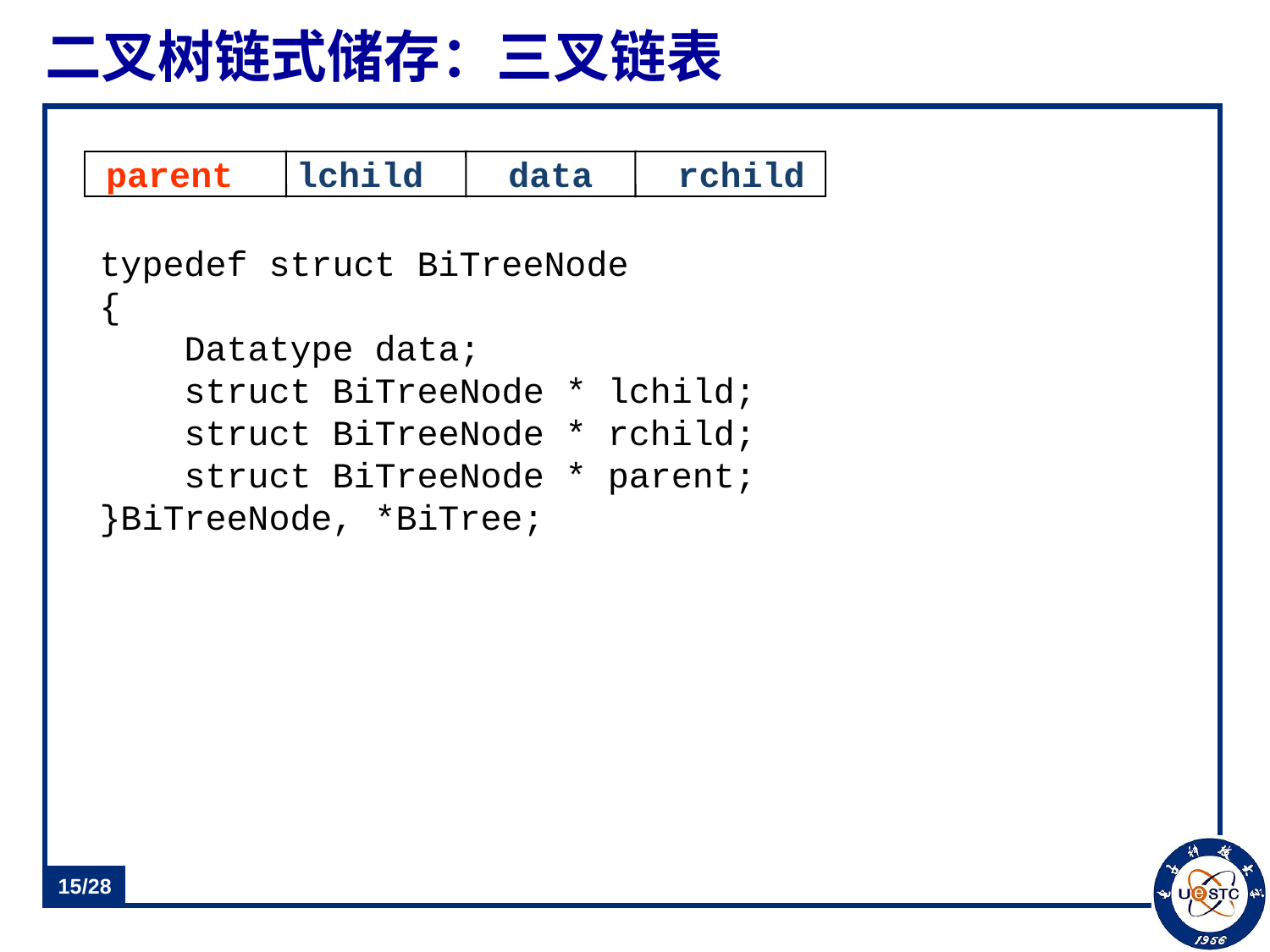

# 二叉树链式储存：三叉链表
parent   lchild    data    rchild

typedef struct BiTreeNode
{
    Datatype data;
    struct BiTreeNode * lchild;
    struct BiTreeNode * rchild;
    struct BiTreeNode * parent;
}BiTreeNode, *BiTree;
15/28